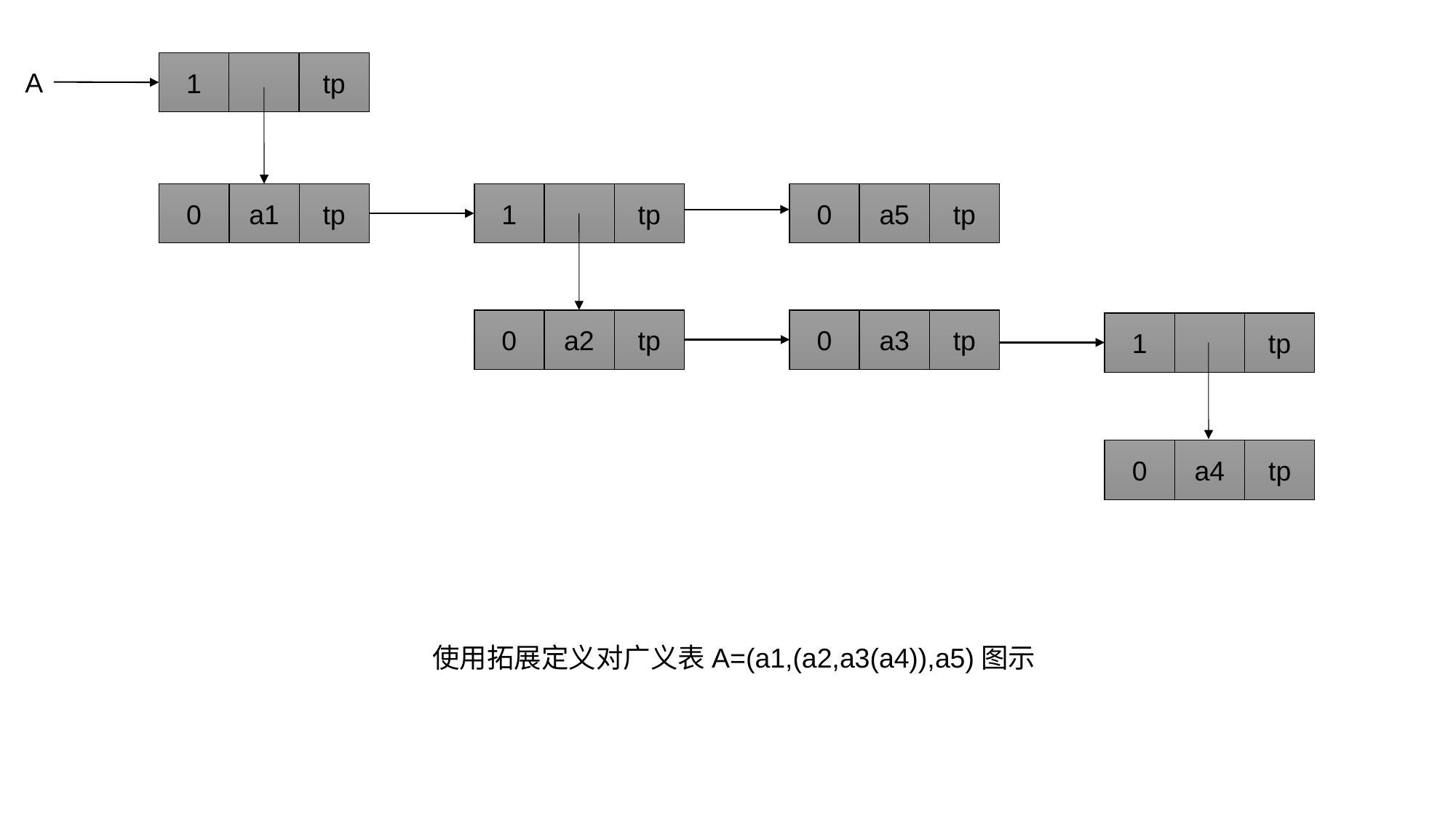

1

tp
A
0
a1
tp
1

tp
0
a5
tp
0
a2
tp
0
a3
tp
1

tp
0
a4
tp
使用拓展定义对广义表A=(a1,(a2,a3(a4)),a5)图示